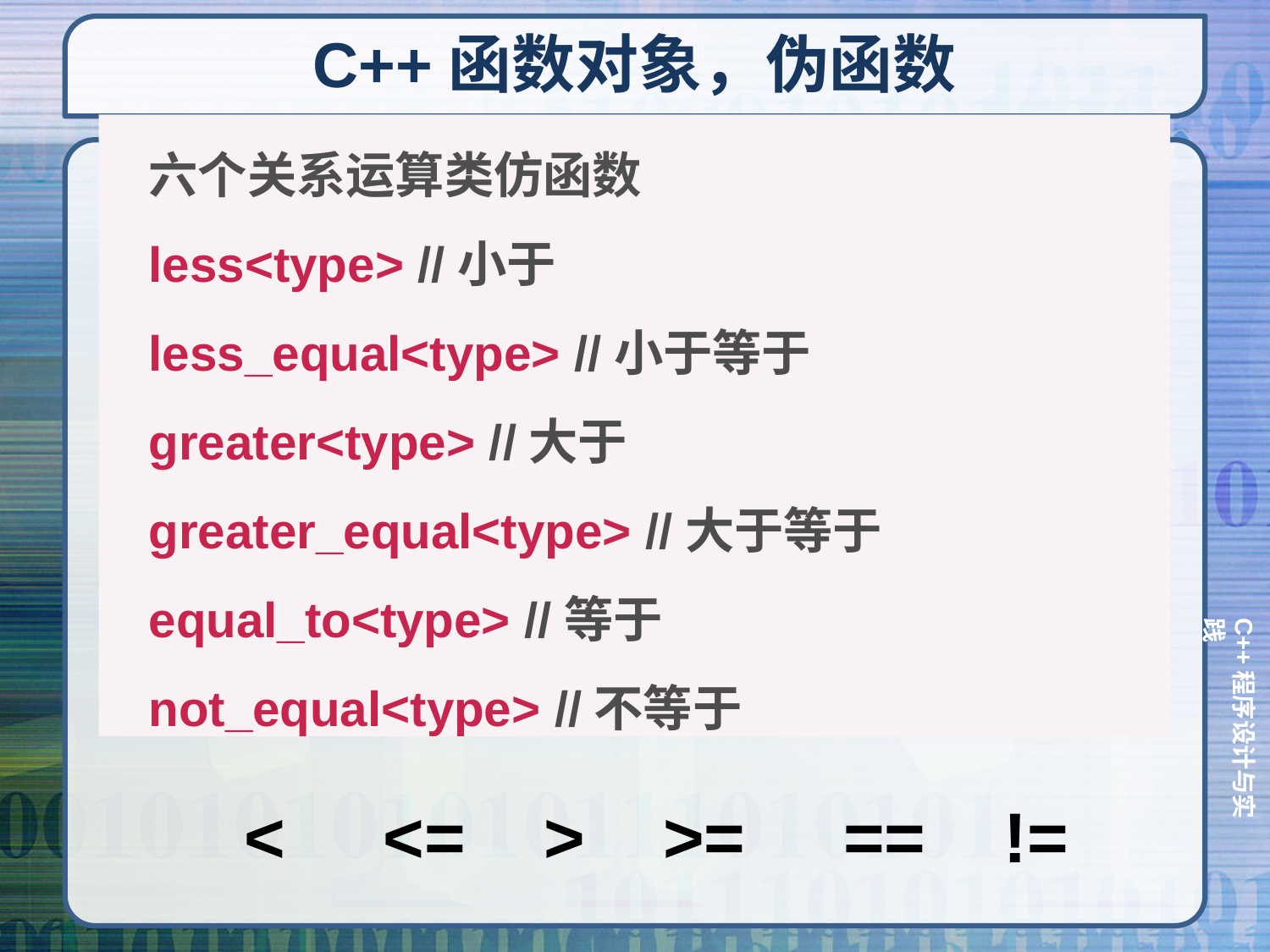

# C++函数对象，伪函数
六个关系运算类仿函数
less<type> //小于
less_equal<type> //小于等于
greater<type> //大于
greater_equal<type> //大于等于
equal_to<type> //等于
not_equal<type> //不等于
<     <=    >    >=     ==    !=